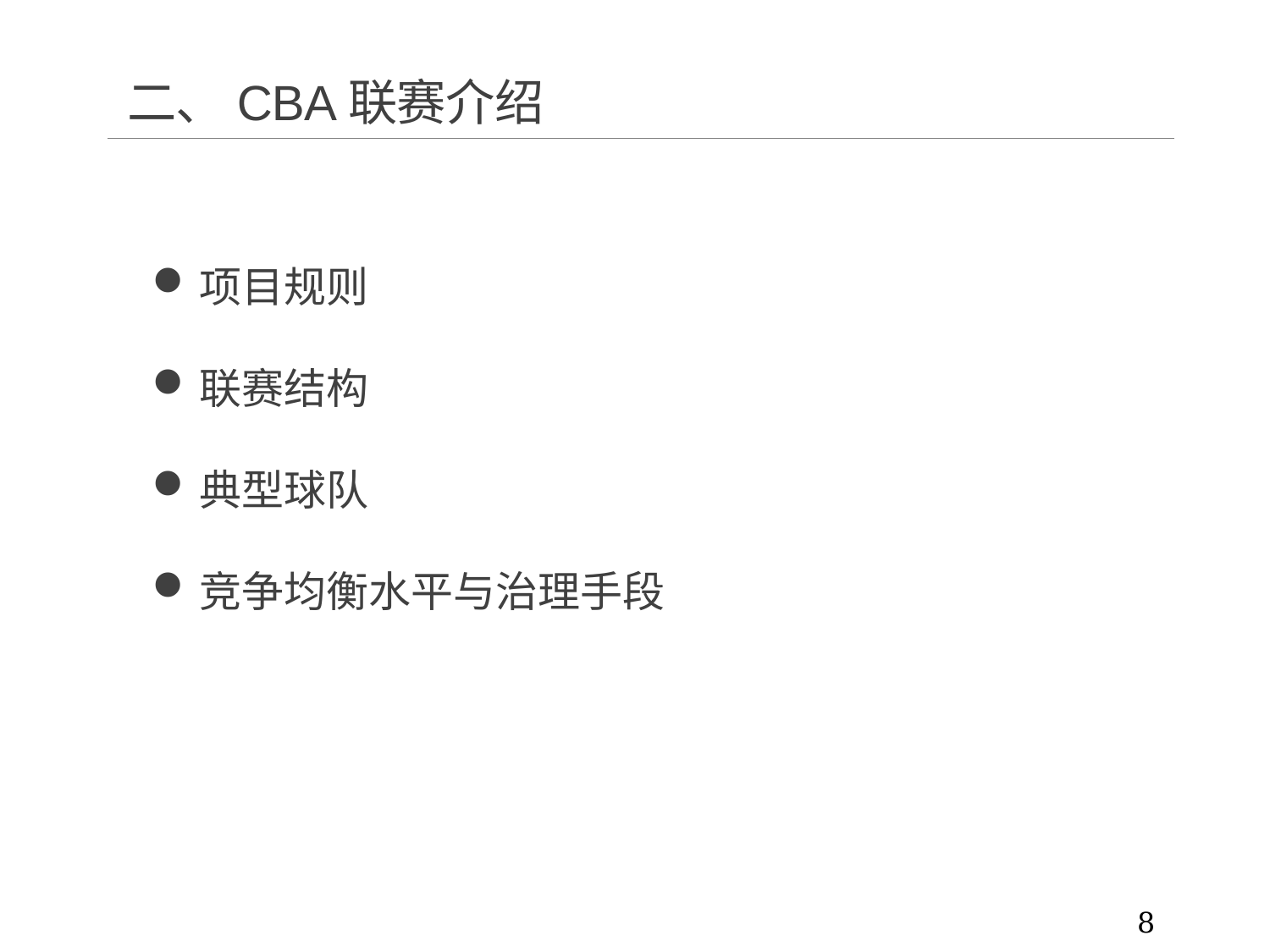

# 二、CBA联赛介绍
项目规则

联赛结构

典型球队

竞争均衡水平与治理手段

8